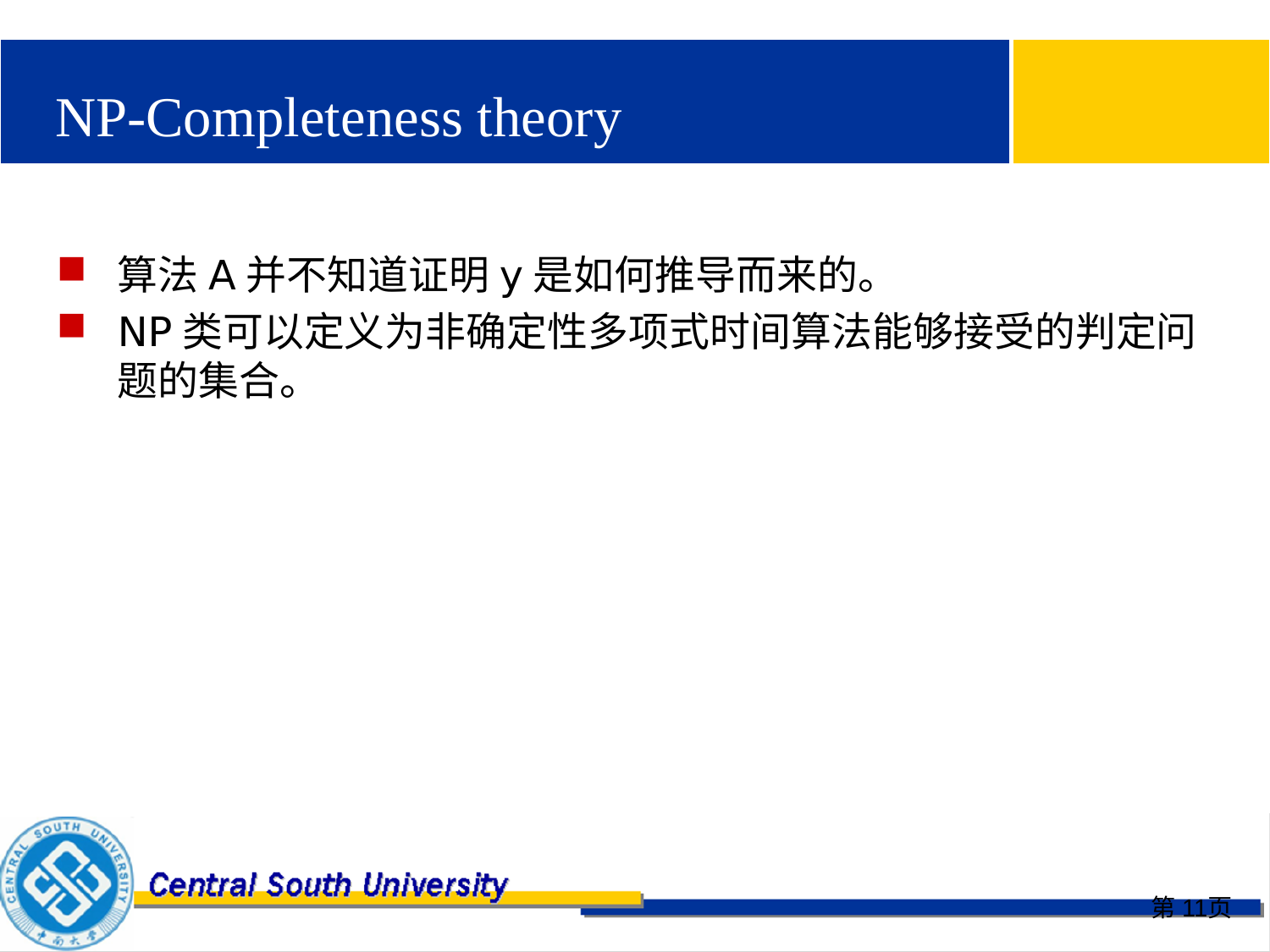

# NP-Completeness theory
算法A并不知道证明y是如何推导而来的。
NP类可以定义为非确定性多项式时间算法能够接受的判定问题的集合。
第11页